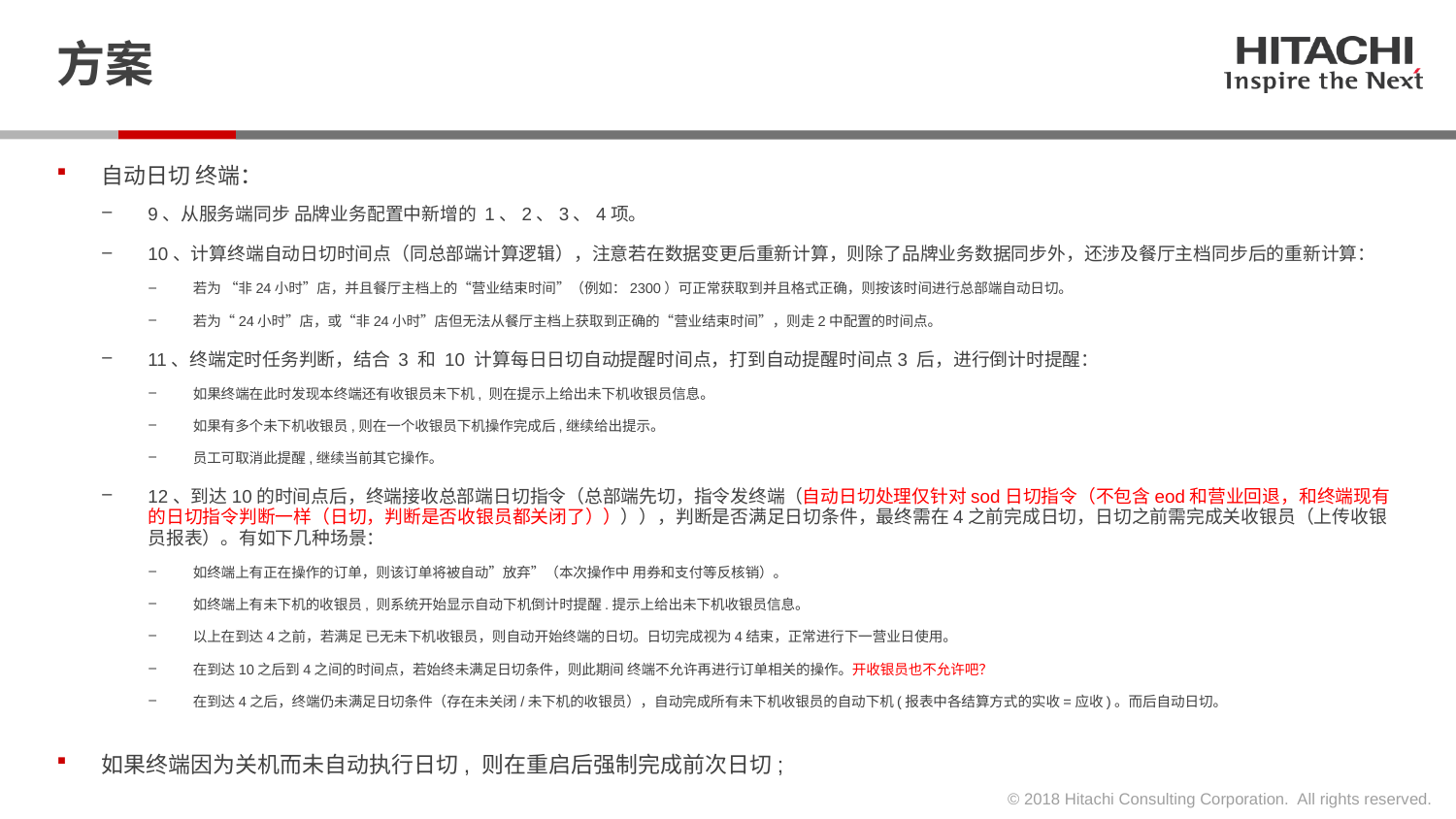

# 方案
自动日切 终端：
9、从服务端同步 品牌业务配置中新增的 1、2、3、4项。
10、计算终端自动日切时间点（同总部端计算逻辑），注意若在数据变更后重新计算，则除了品牌业务数据同步外，还涉及餐厅主档同步后的重新计算：
若为 “非24小时”店，并且餐厅主档上的“营业结束时间”（例如：2300）可正常获取到并且格式正确，则按该时间进行总部端自动日切。
若为“24小时”店，或“非24小时”店但无法从餐厅主档上获取到正确的“营业结束时间”，则走2中配置的时间点。
11、终端定时任务判断，结合 3 和 10 计算每日日切自动提醒时间点，打到自动提醒时间点3 后，进行倒计时提醒：
如果终端在此时发现本终端还有收银员未下机, 则在提示上给出未下机收银员信息。
如果有多个未下机收银员,则在一个收银员下机操作完成后,继续给出提示。
员工可取消此提醒,继续当前其它操作。
12、到达10的时间点后，终端接收总部端日切指令（总部端先切，指令发终端（自动日切处理仅针对sod日切指令（不包含eod和营业回退，和终端现有的日切指令判断一样（日切，判断是否收银员都关闭了）））），判断是否满足日切条件，最终需在4之前完成日切，日切之前需完成关收银员（上传收银员报表）。有如下几种场景：
如终端上有正在操作的订单，则该订单将被自动”放弃”（本次操作中 用券和支付等反核销）。
如终端上有未下机的收银员, 则系统开始显示自动下机倒计时提醒.提示上给出未下机收银员信息。
以上在到达4之前，若满足 已无未下机收银员，则自动开始终端的日切。日切完成视为4结束，正常进行下一营业日使用。
在到达10之后到4之间的时间点，若始终未满足日切条件，则此期间 终端不允许再进行订单相关的操作。开收银员也不允许吧？
在到达4之后，终端仍未满足日切条件（存在未关闭/未下机的收银员），自动完成所有未下机收银员的自动下机(报表中各结算方式的实收=应收)。而后自动日切。
如果终端因为关机而未自动执行日切, 则在重启后强制完成前次日切;